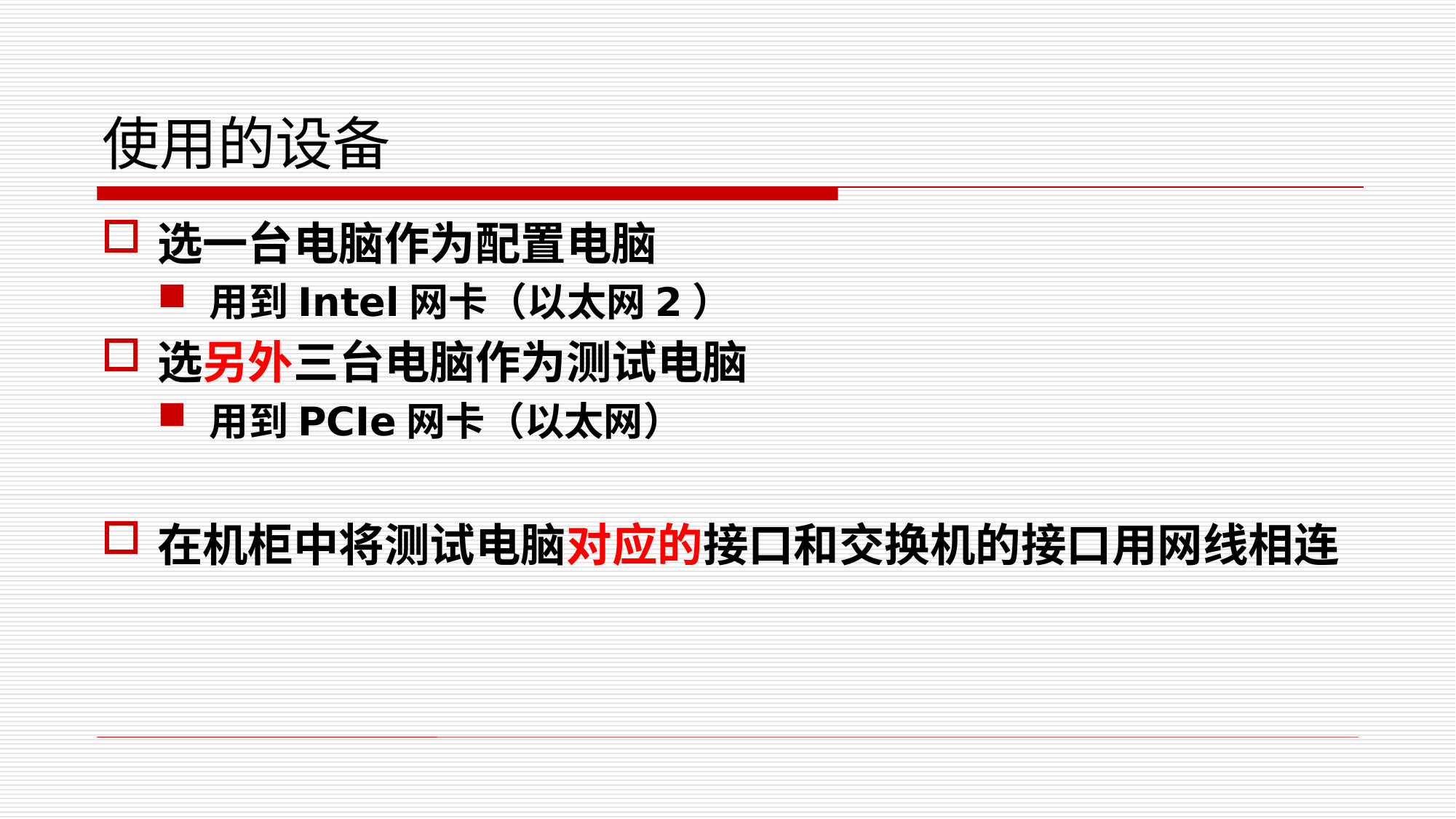

# 使用的设备
选一台电脑作为配置电脑
用到Intel网卡（以太网2）
选另外三台电脑作为测试电脑
用到PCIe网卡（以太网）

在机柜中将测试电脑对应的接口和交换机的接口用网线相连